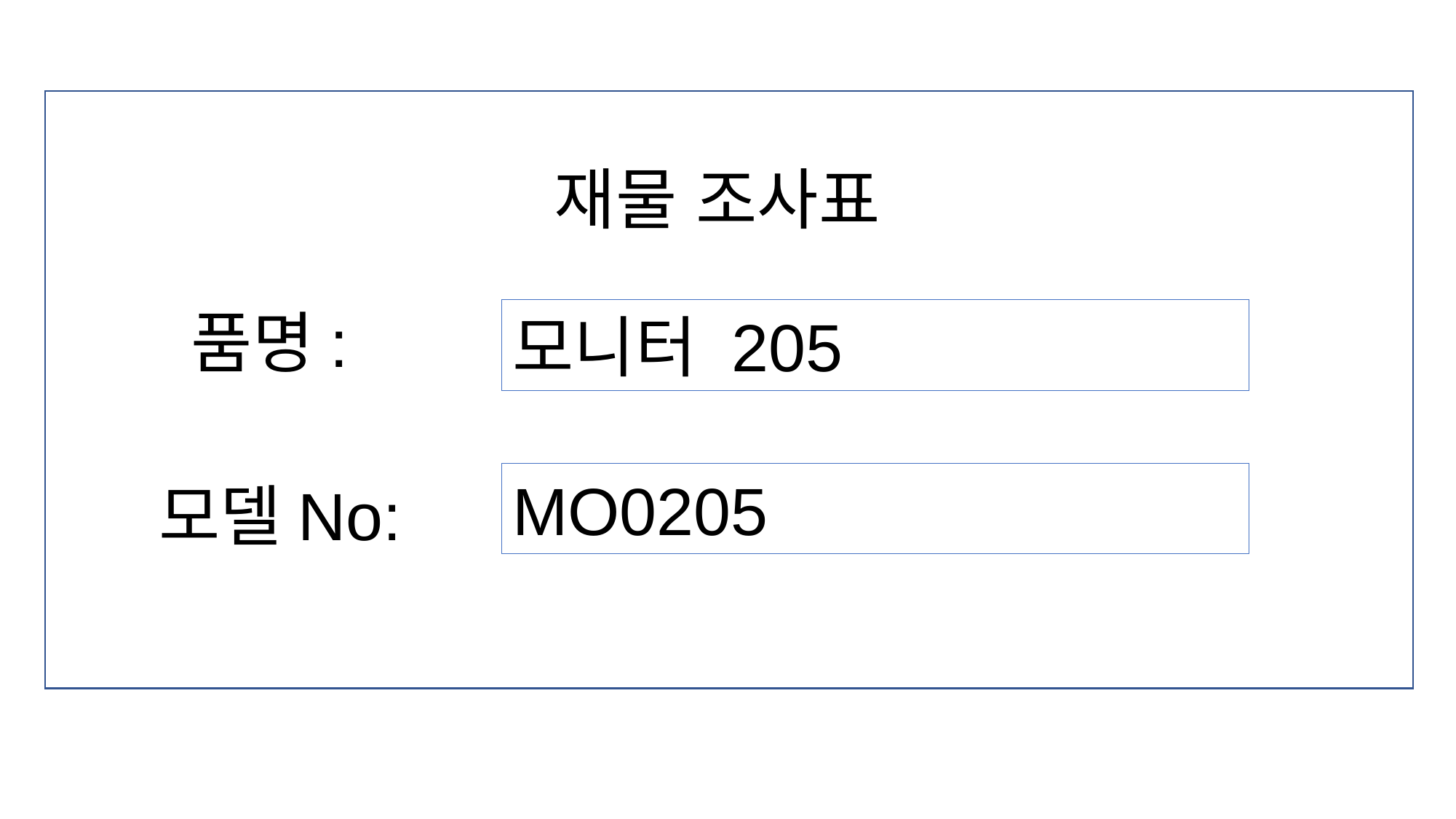

재물 조사표
품명:
모니터 205
MO0205
모델No: